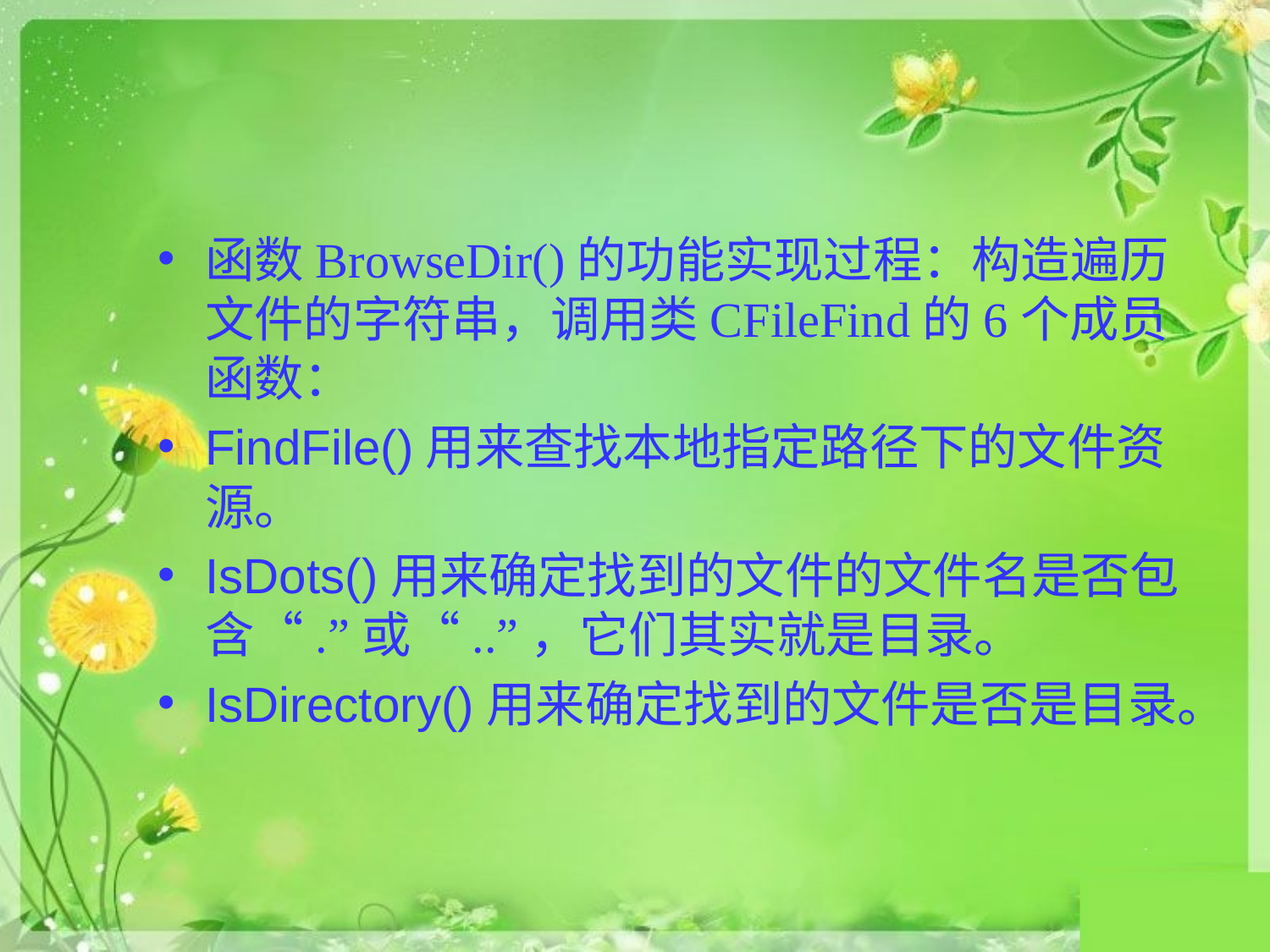

#
函数BrowseDir()的功能实现过程：构造遍历文件的字符串，调用类CFileFind的6个成员函数：
FindFile()用来查找本地指定路径下的文件资源。
IsDots()用来确定找到的文件的文件名是否包含“.”或“..”，它们其实就是目录。
IsDirectory()用来确定找到的文件是否是目录。